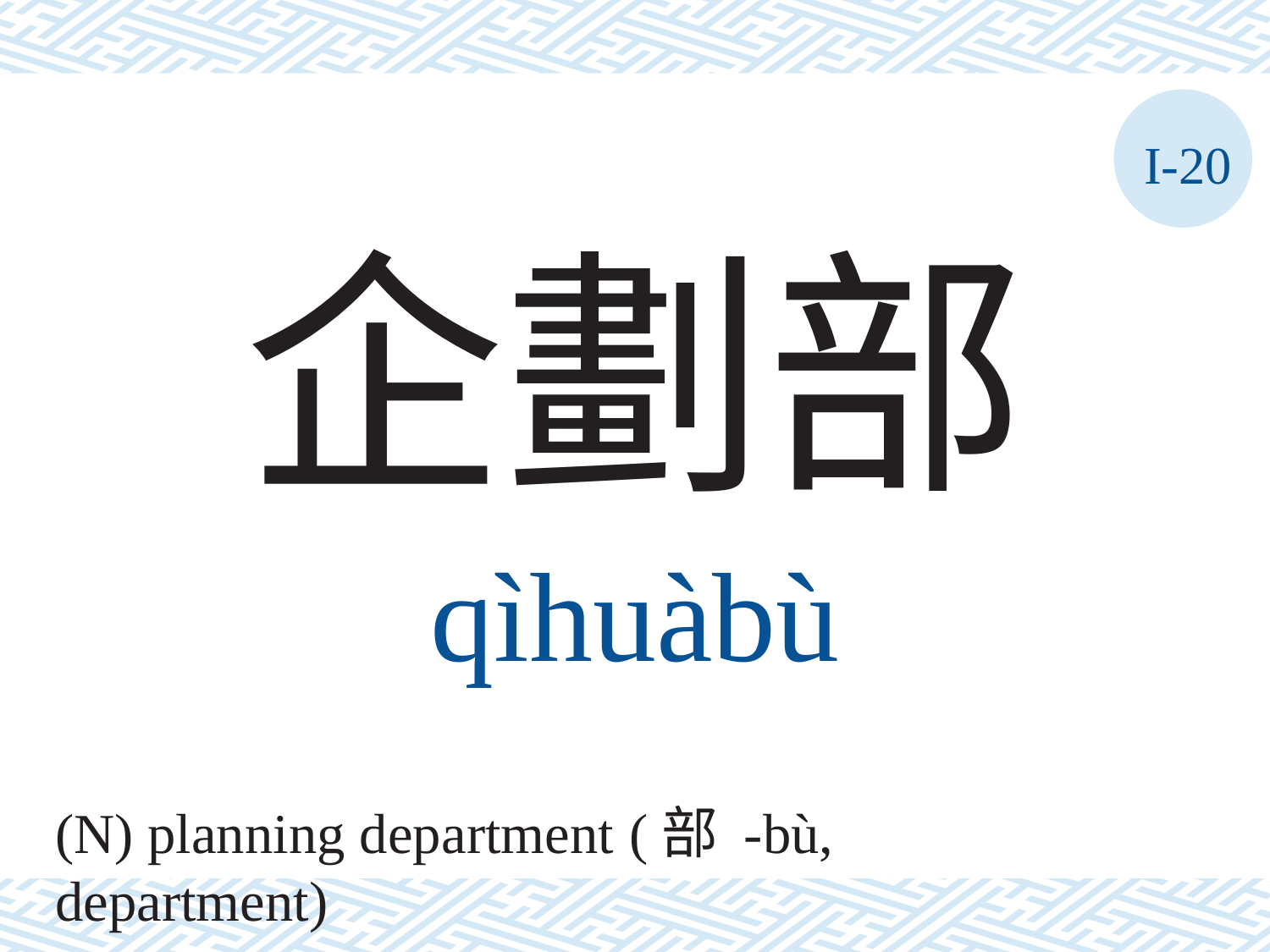

I-20
企劃部
qìhuàbù
(N) planning department (部 -bù, department)